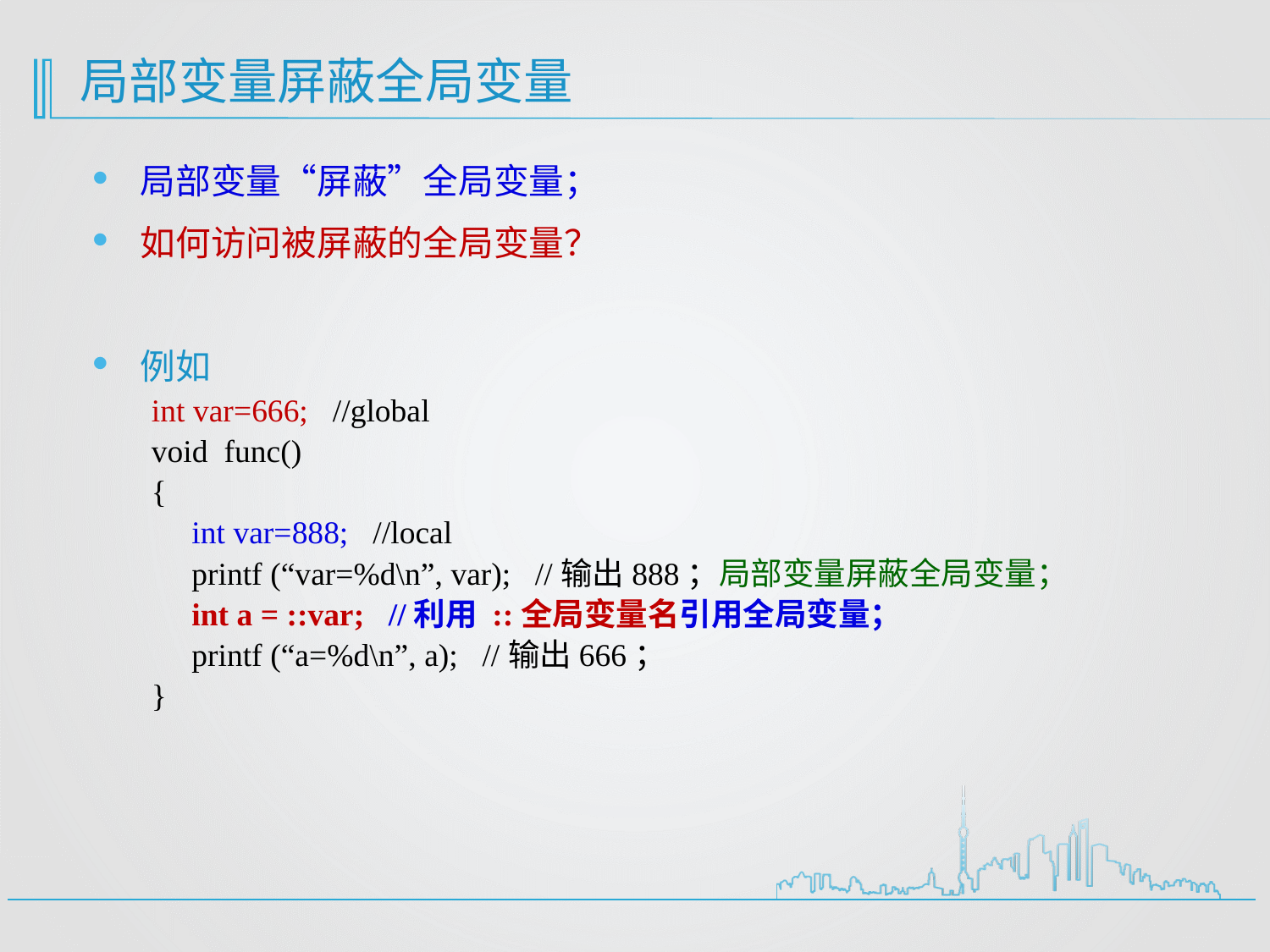

# 局部变量屏蔽全局变量
局部变量“屏蔽”全局变量；
如何访问被屏蔽的全局变量？

例如
int var=666;   //global
void  func()
{
     int var=888;   //local
     printf (“var=%d\n”, var);   //输出888；局部变量屏蔽全局变量；
     int a = ::var;   //利用 ::全局变量名引用全局变量；
     printf (“a=%d\n”, a);   //输出666；
}